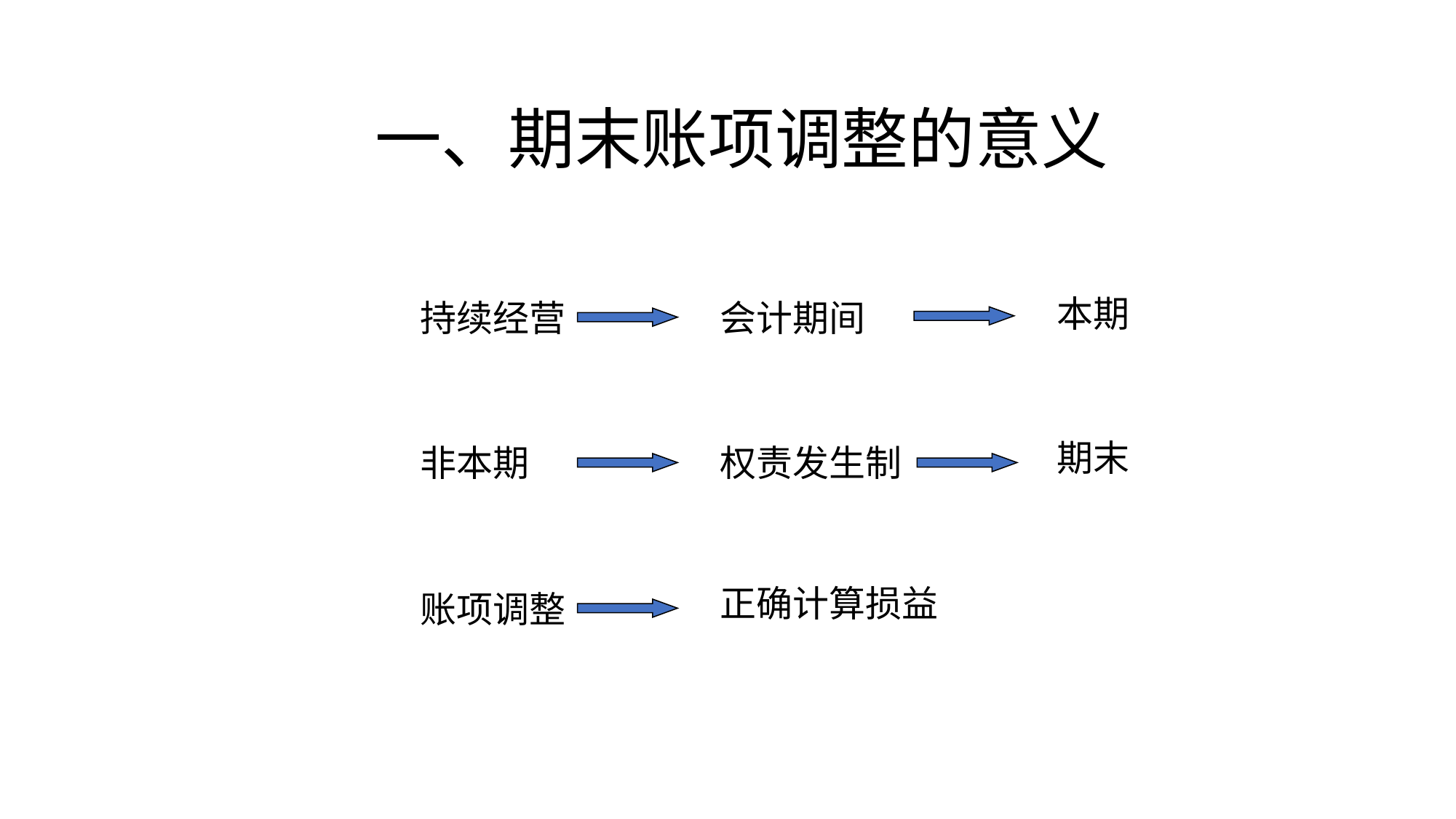

# 一、期末账项调整的意义
本期
持续经营
会计期间

期末
非本期
权责发生制

正确计算损益
账项调整